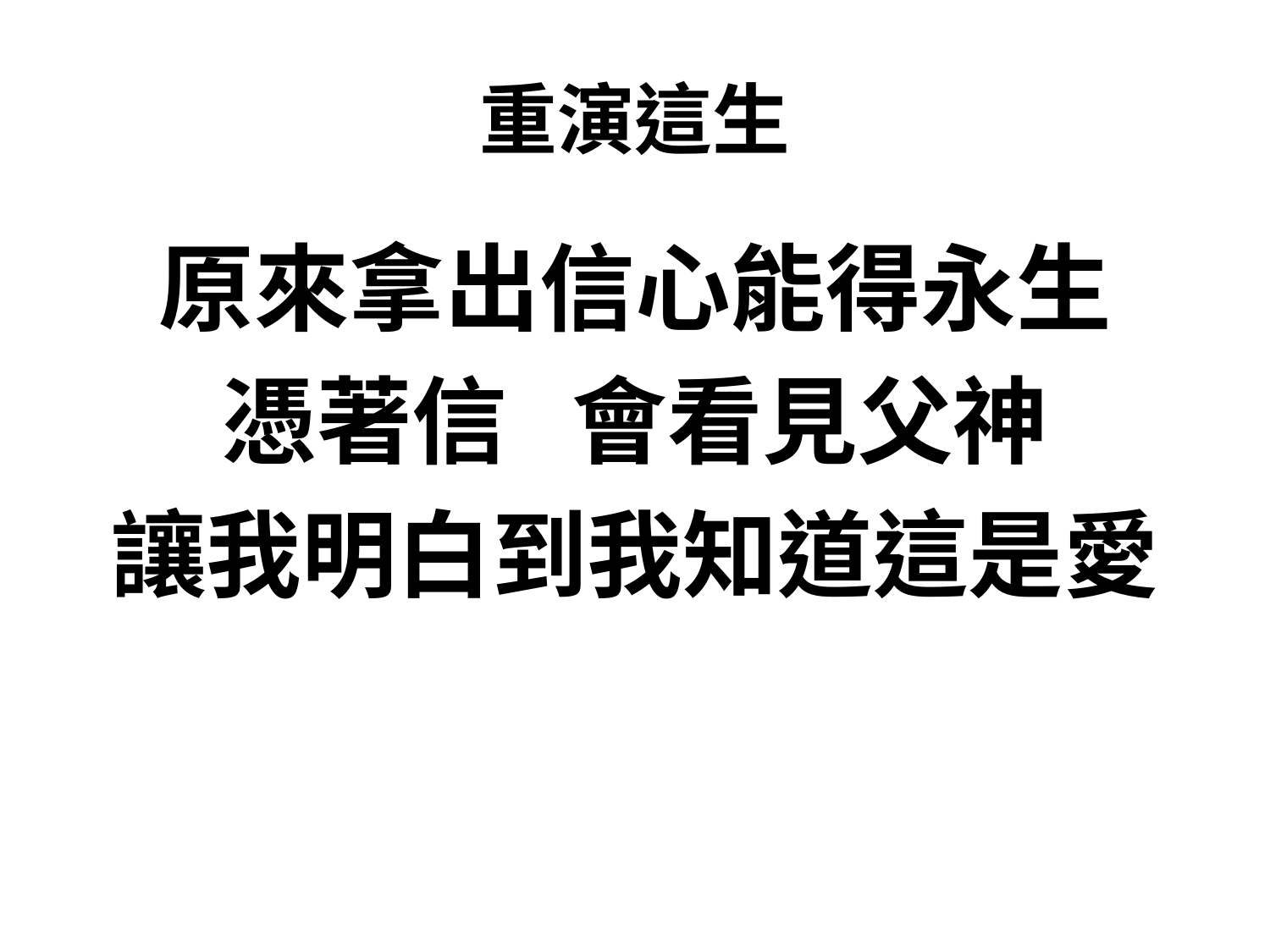

# 重演這生
原來拿出信心能得永生
憑著信   會看見父神
讓我明白到我知道這是愛